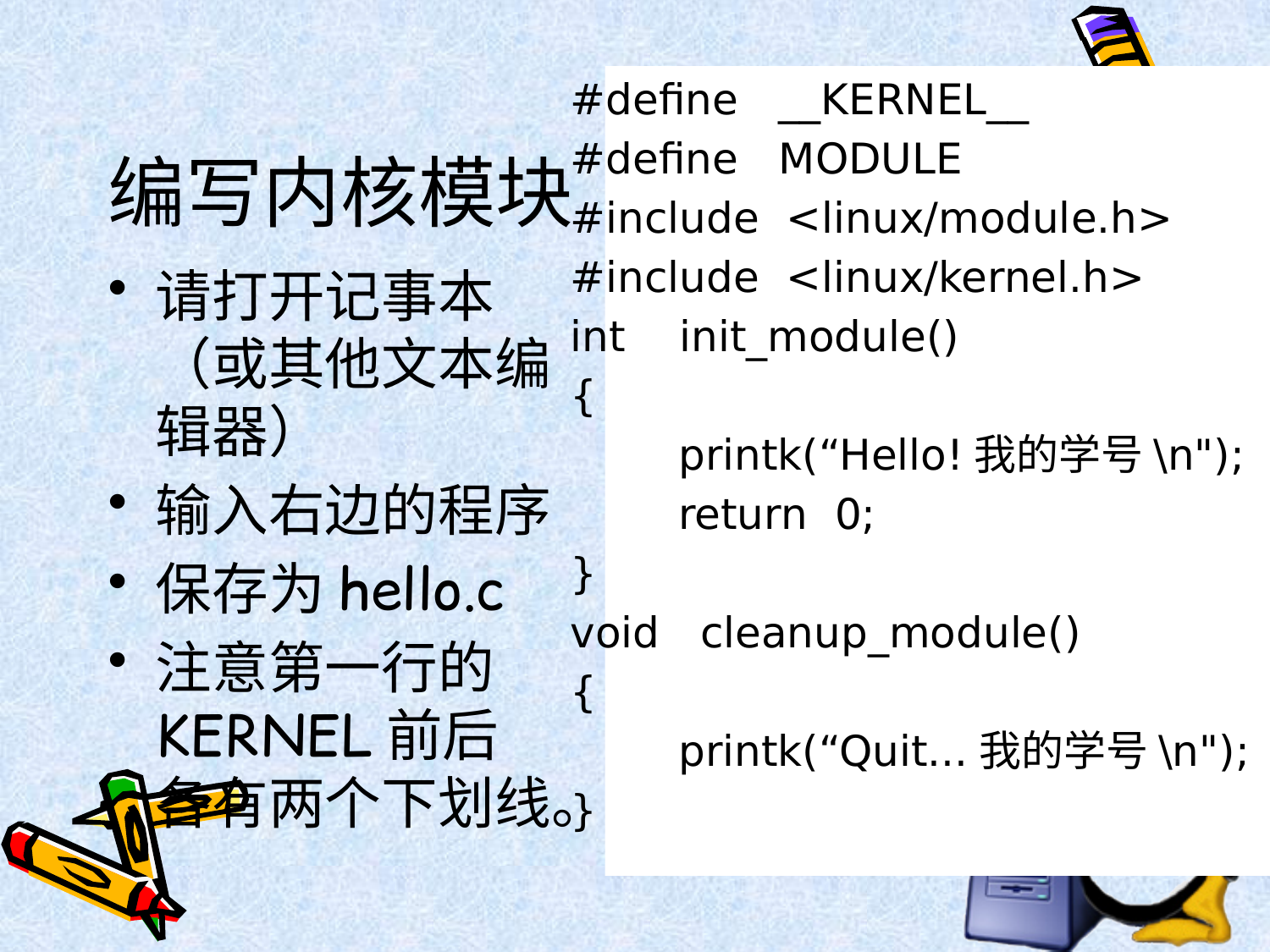

# 编写内核模块
#define   __KERNEL__
#define   MODULE
#include  <linux/module.h>
#include  <linux/kernel.h>
int    init_module()
{
        printk(“Hello!我的学号\n");
        return  0;
}
void   cleanup_module()
{
        printk(“Quit...我的学号\n");
}

请打开记事本（或其他文本编辑器）
输入右边的程序
保存为hello.c
注意第一行的KERNEL前后各有两个下划线。